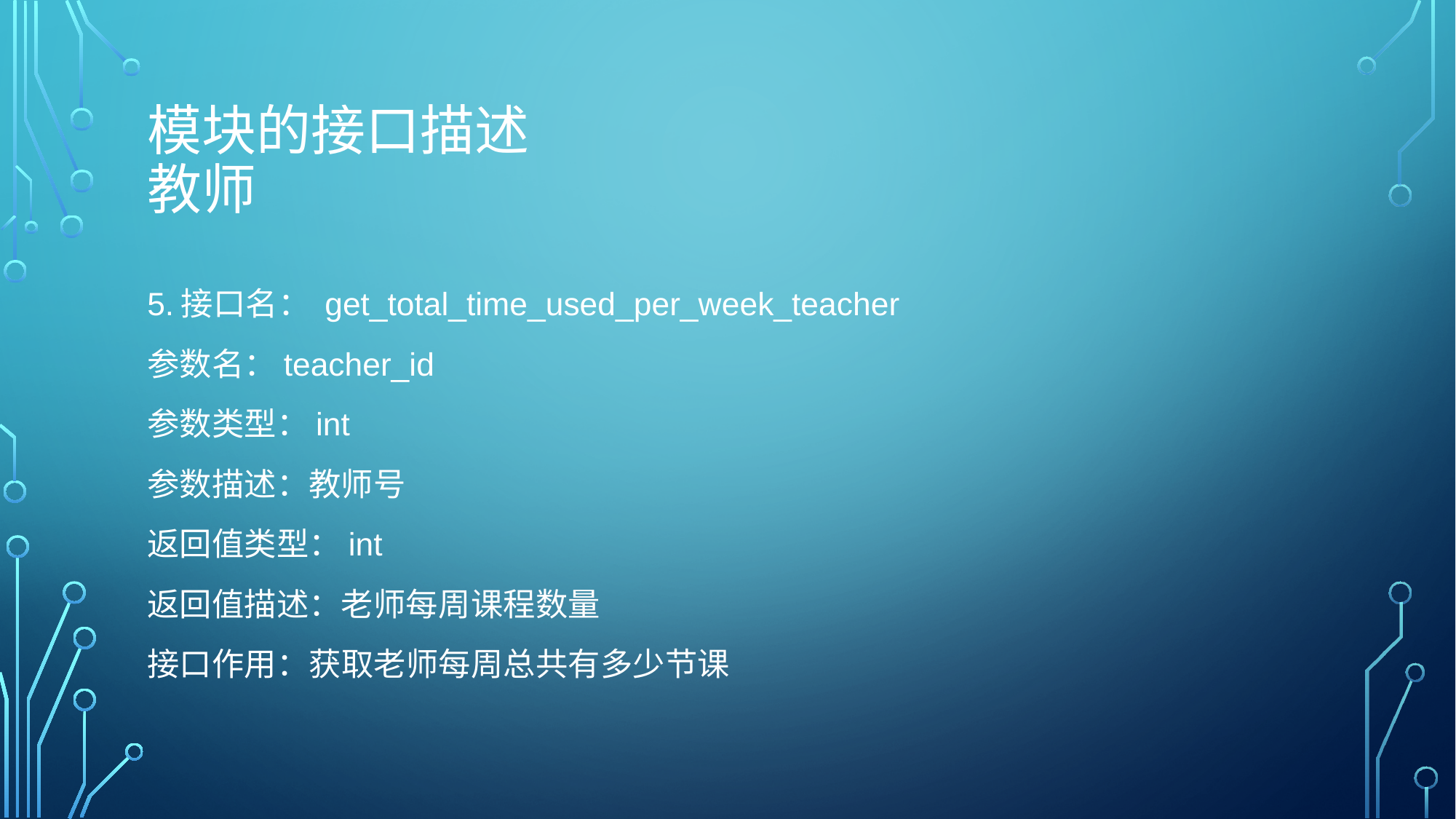

# 模块的接口描述 教师

5.接口名： get_total_time_used_per_week_teacher
参数名：teacher_id
参数类型：int
参数描述：教师号
返回值类型：int
返回值描述：老师每周课程数量
接口作用：获取老师每周总共有多少节课